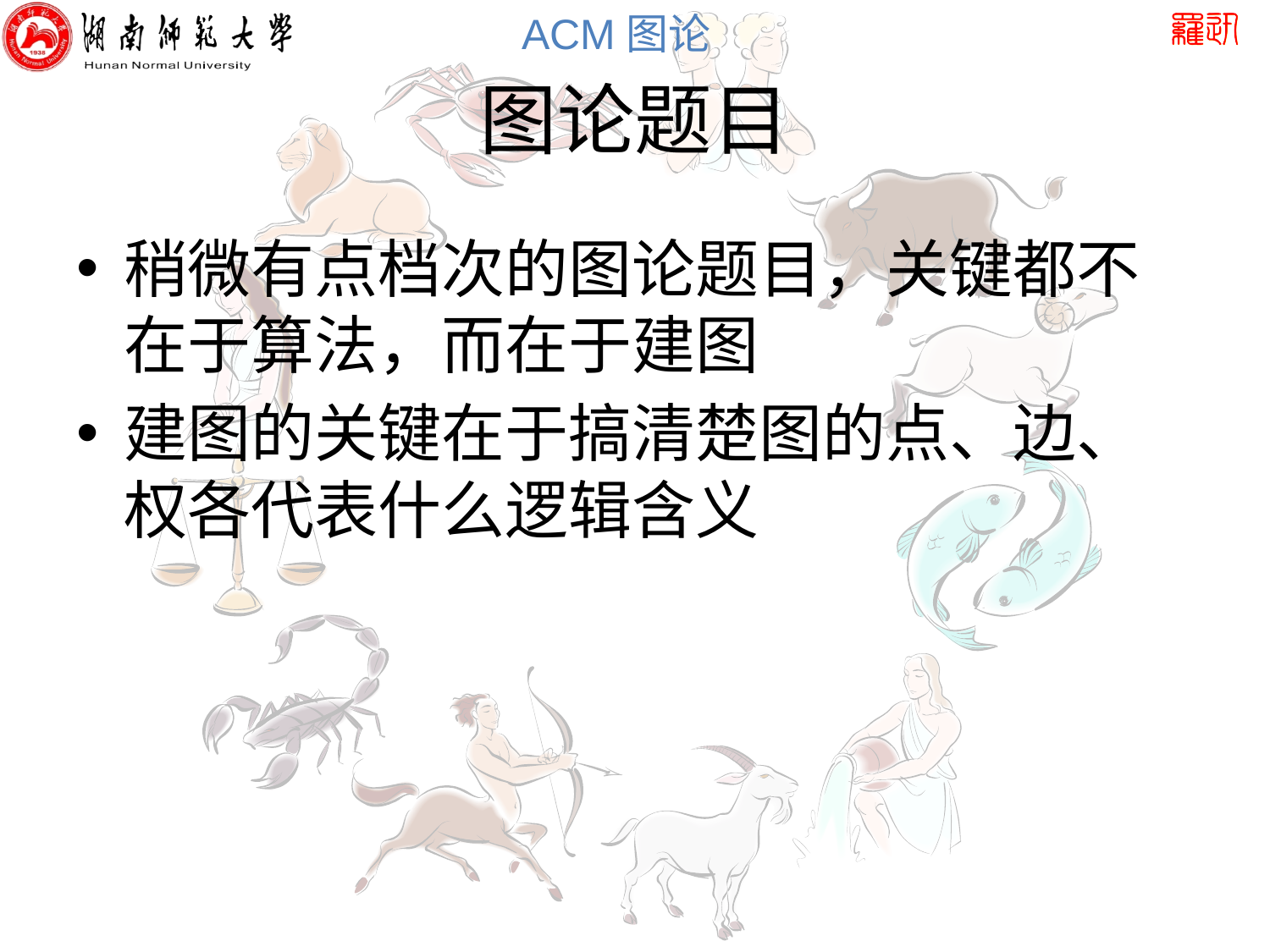

# 图论题目
稍微有点档次的图论题目，关键都不在于算法，而在于建图
建图的关键在于搞清楚图的点、边、权各代表什么逻辑含义